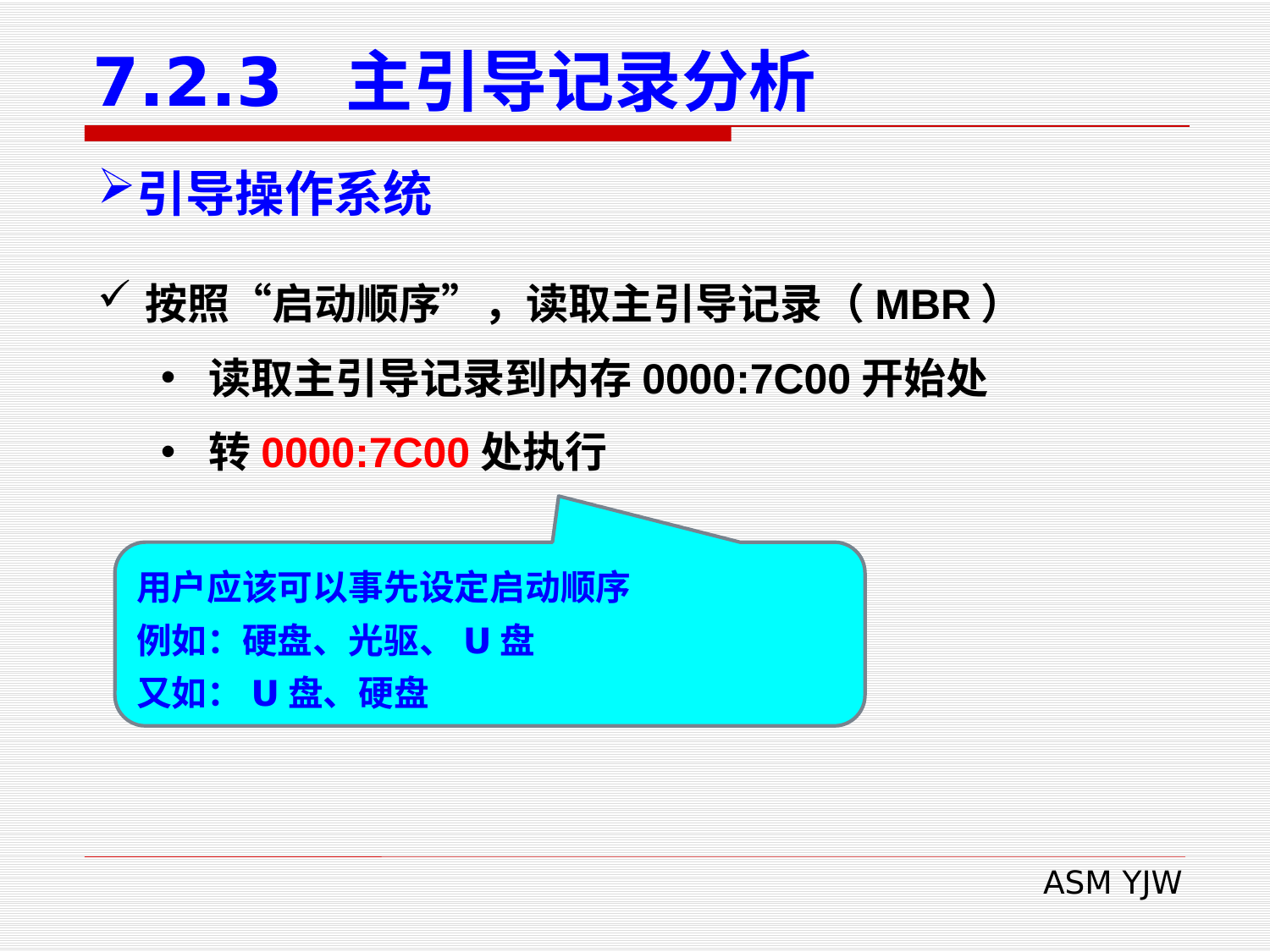

# 7.2.3  主引导记录分析
引导操作系统
按照“启动顺序”，读取主引导记录（MBR）
读取主引导记录到内存0000:7C00开始处
转0000:7C00处执行
用户应该可以事先设定启动顺序
例如：硬盘、光驱、U盘
又如：U盘、硬盘